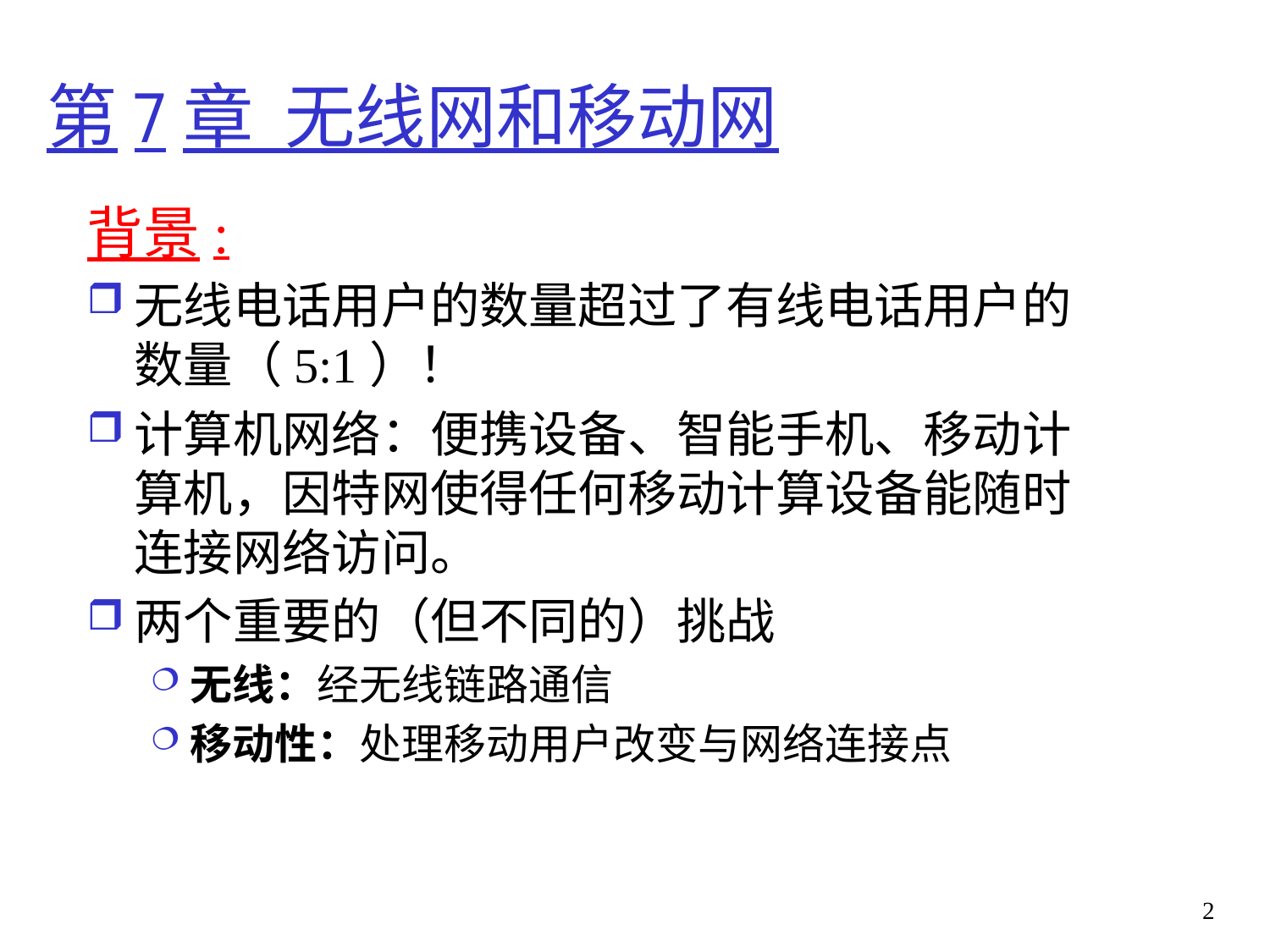

# 第7章  无线网和移动网
背景:
无线电话用户的数量超过了有线电话用户的数量（5:1）！
计算机网络：便携设备、智能手机、移动计算机，因特网使得任何移动计算设备能随时连接网络访问。
两个重要的（但不同的）挑战
无线：经无线链路通信
移动性：处理移动用户改变与网络连接点
2